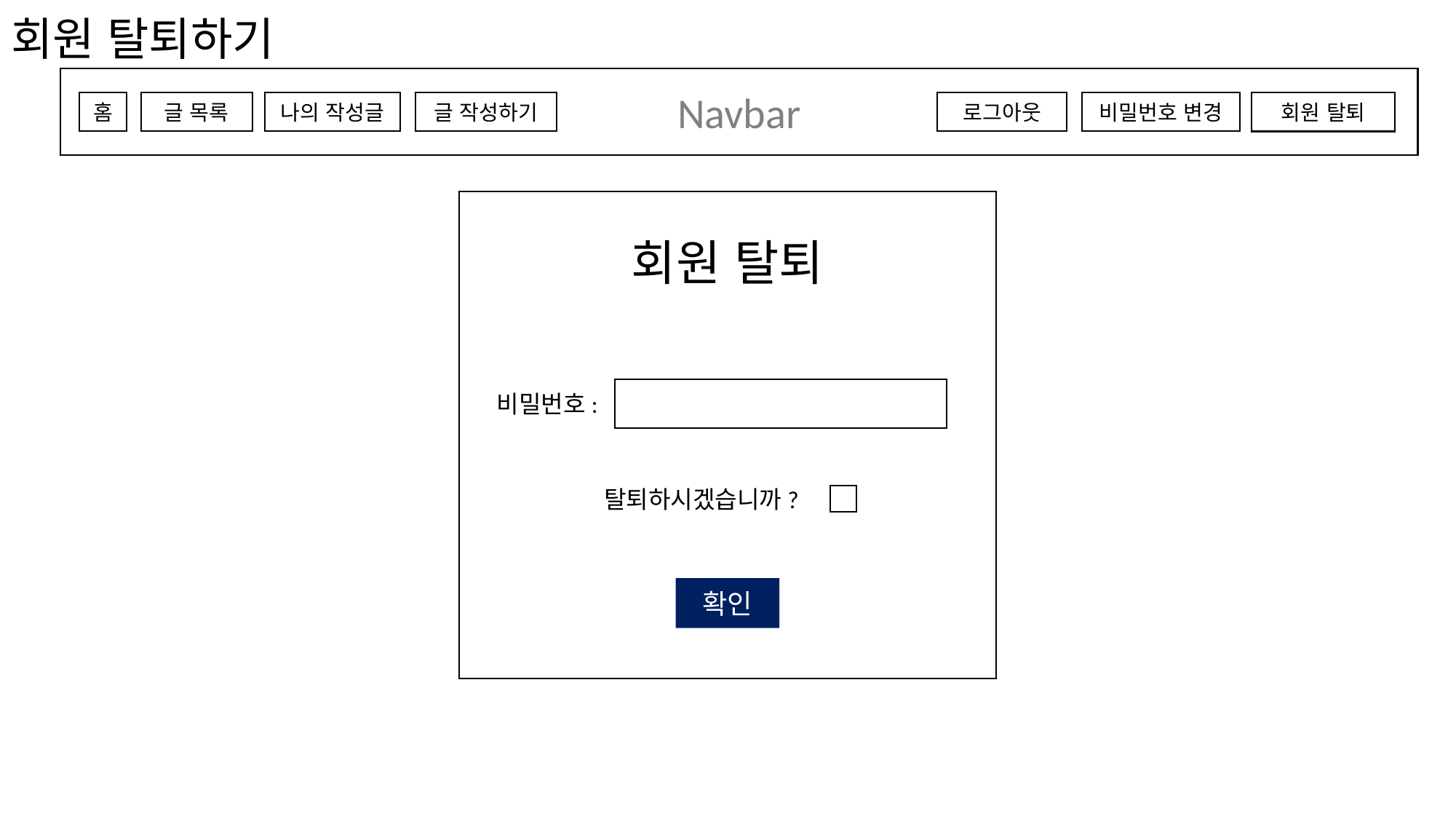

# 회원 탈퇴하기
Navbar
홈
글 작성하기
로그아웃
글 목록
나의 작성글
비밀번호 변경
회원 탈퇴

회원 탈퇴

비밀번호:
탈퇴하시겠습니까?

확인